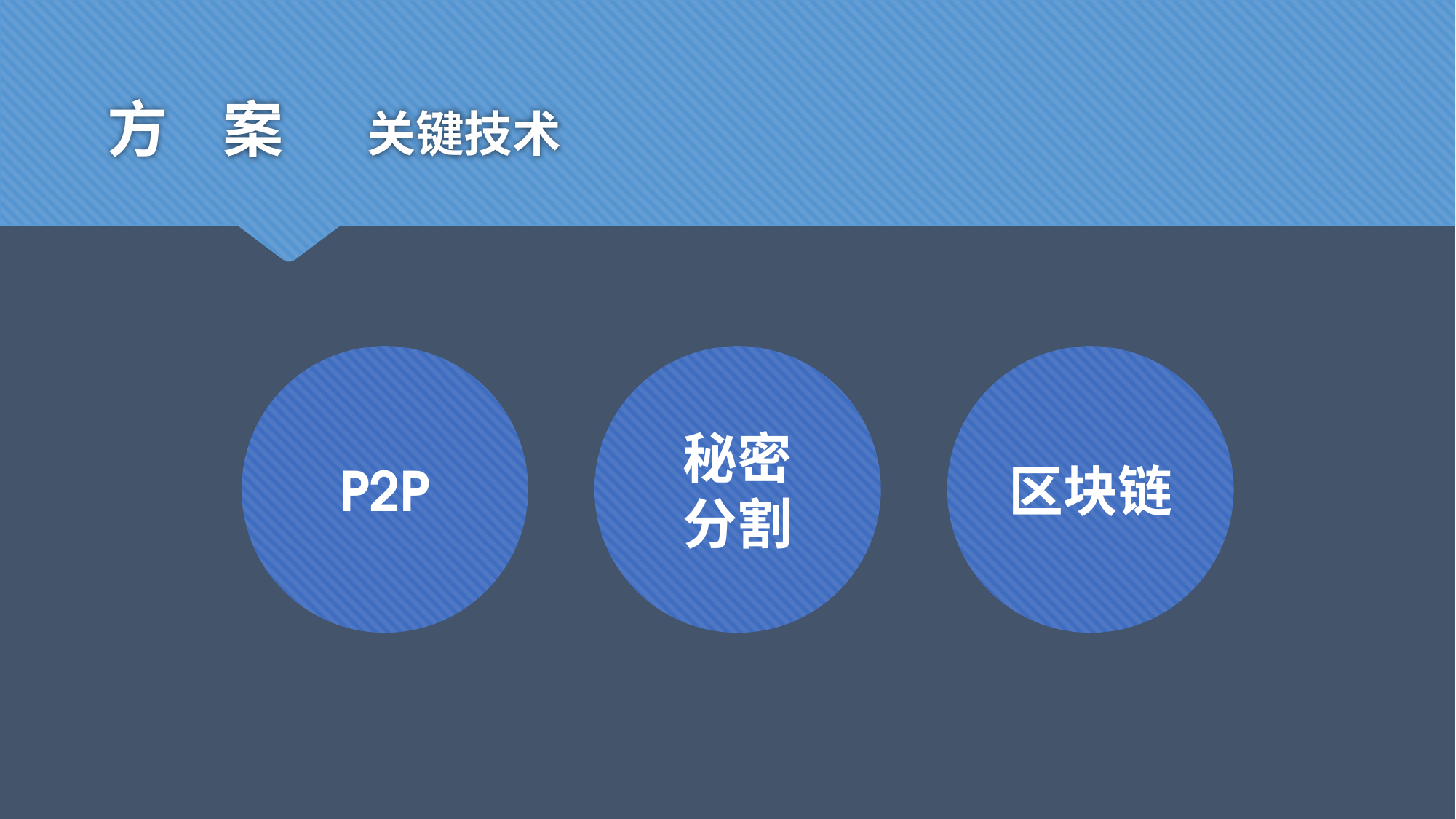

# 方    案      关键技术
P2P
秘密
分割
区块链